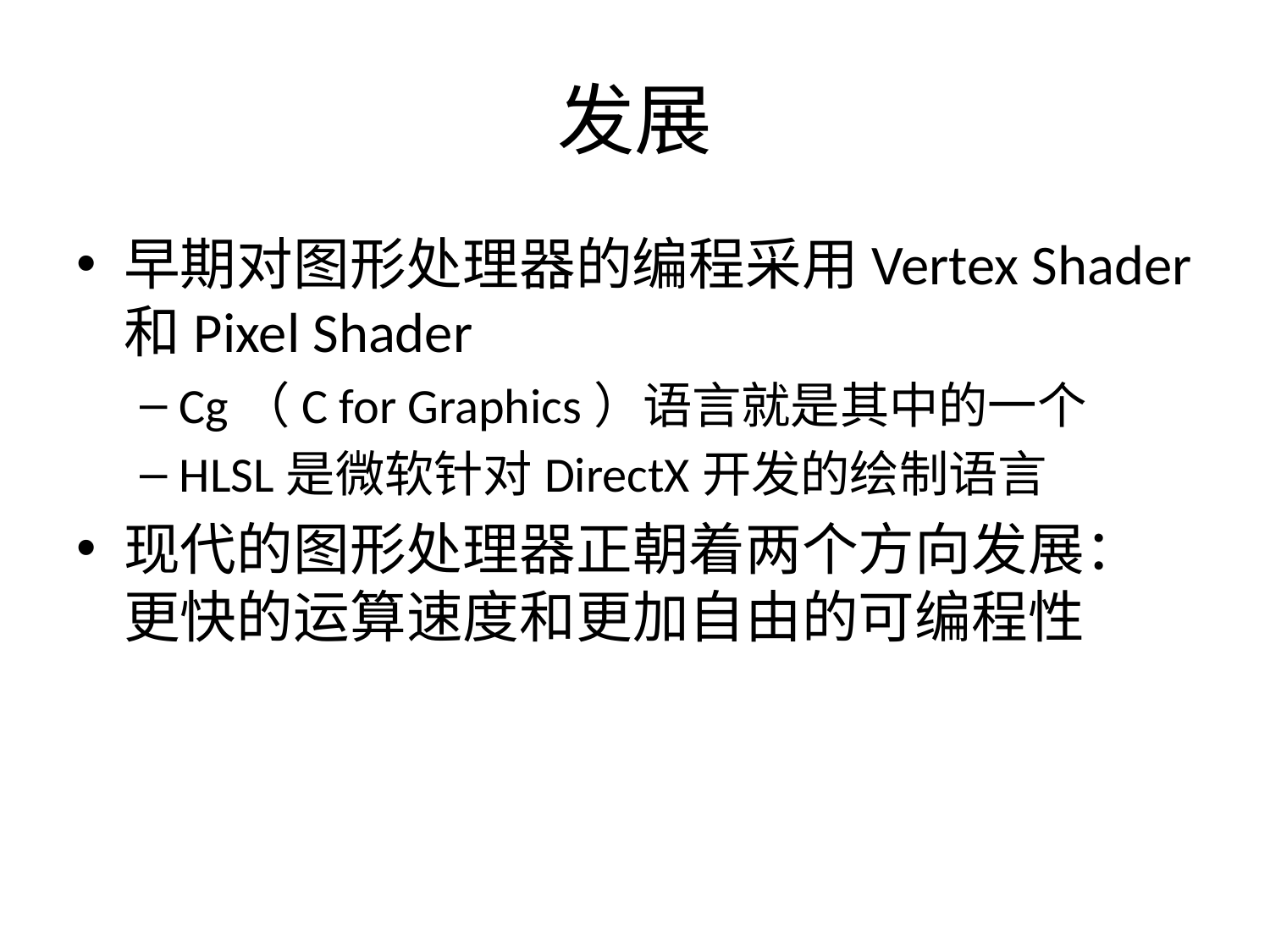

# 发展
早期对图形处理器的编程采用Vertex Shader和Pixel Shader
Cg（C for Graphics）语言就是其中的一个
HLSL是微软针对DirectX开发的绘制语言
现代的图形处理器正朝着两个方向发展：更快的运算速度和更加自由的可编程性